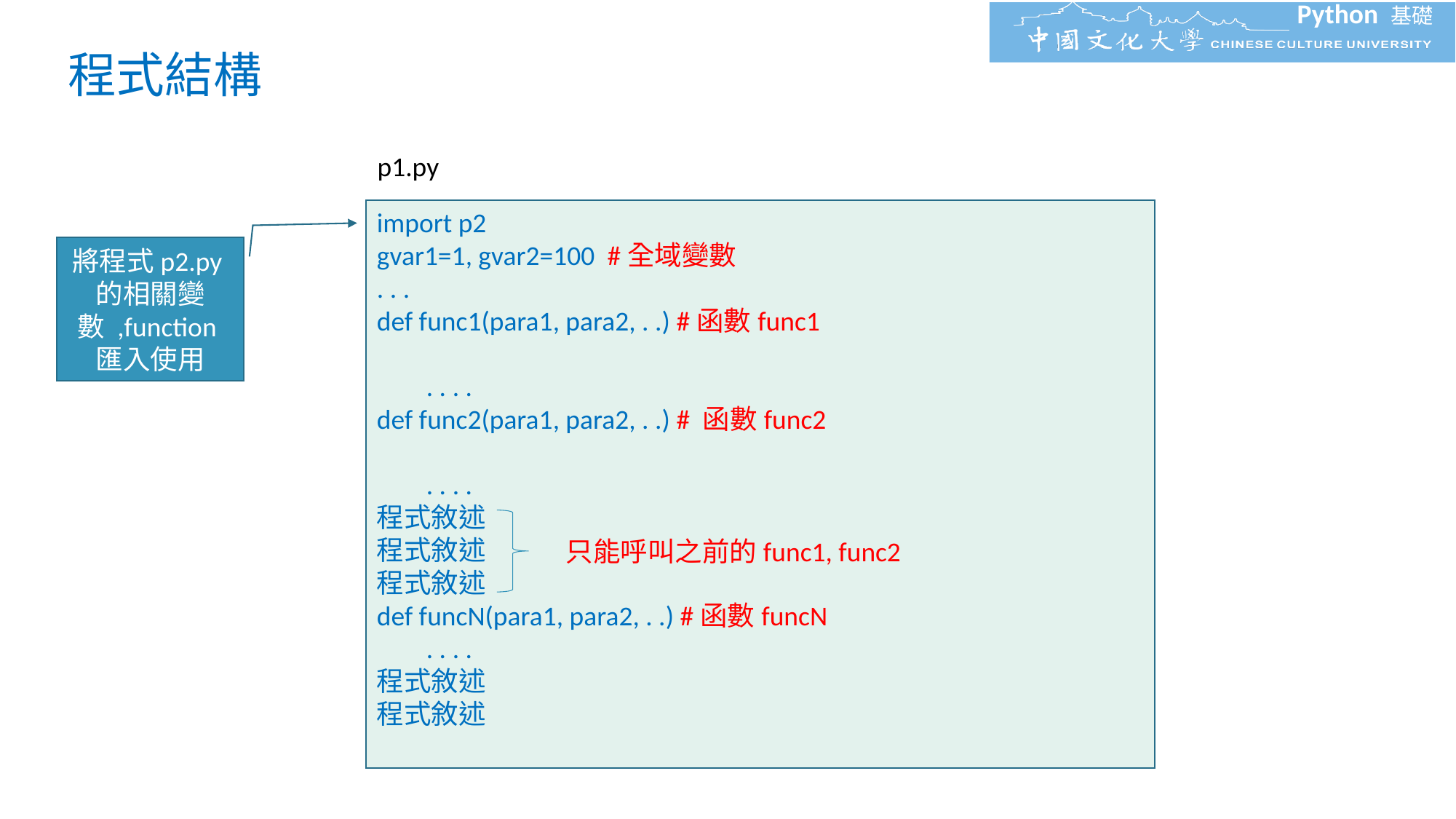

# 程式結構
p1.py
import p2
gvar1=1, gvar2=100  #全域變數
. . .
def func1(para1, para2, . .) #函數func1

        . . . .
def func2(para1, para2, . .) # 函數func2

        . . . .
程式敘述
程式敘述
程式敘述
def funcN(para1, para2, . .) #函數funcN
        . . . .
程式敘述
程式敘述

將程式p2.py的相關變數 ,function匯入使用

只能呼叫之前的func1, func2